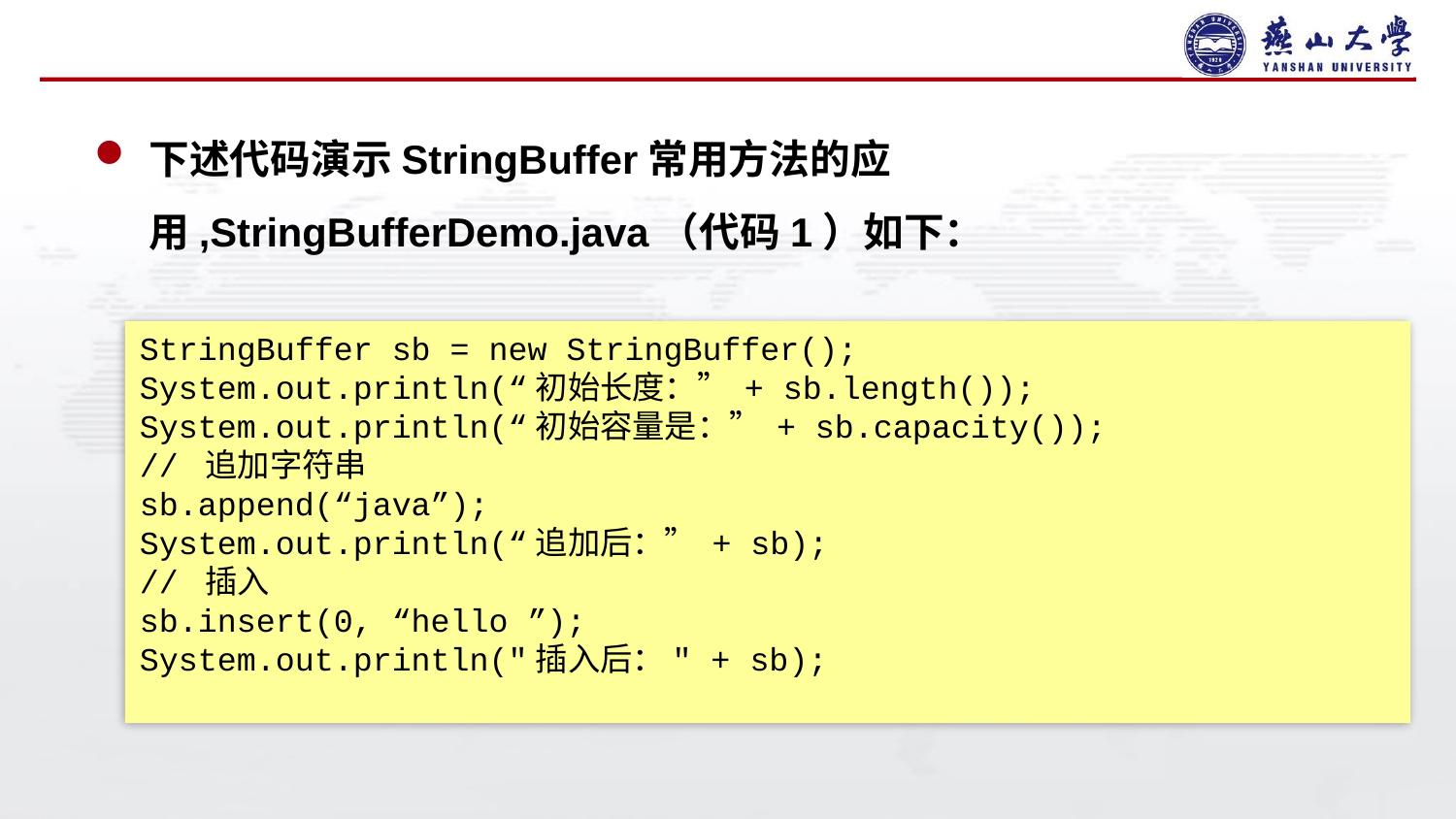

#
下述代码演示StringBuffer常用方法的应用,StringBufferDemo.java（代码1）如下：

StringBuffer sb = new StringBuffer();
System.out.println(“初始长度：” + sb.length());
System.out.println(“初始容量是：” + sb.capacity());
// 追加字符串
sb.append(“java”);
System.out.println(“追加后：” + sb);
// 插入
sb.insert(0, “hello ”);
System.out.println("插入后：" + sb);